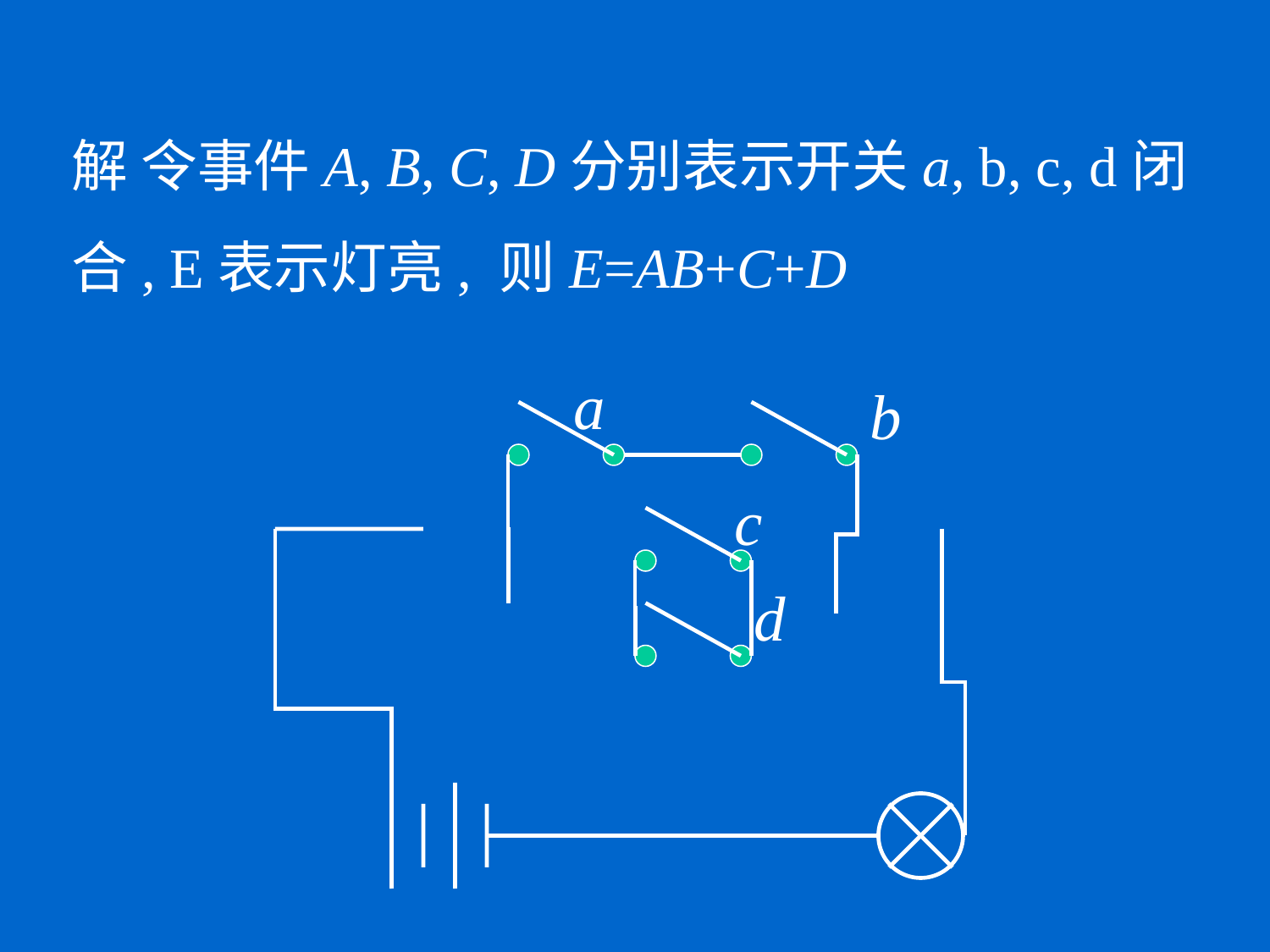

# 解 令事件A, B, C, D分别表示开关a, b, c, d闭合, E表示灯亮, 则E=AB+C+D
a
b

c
d